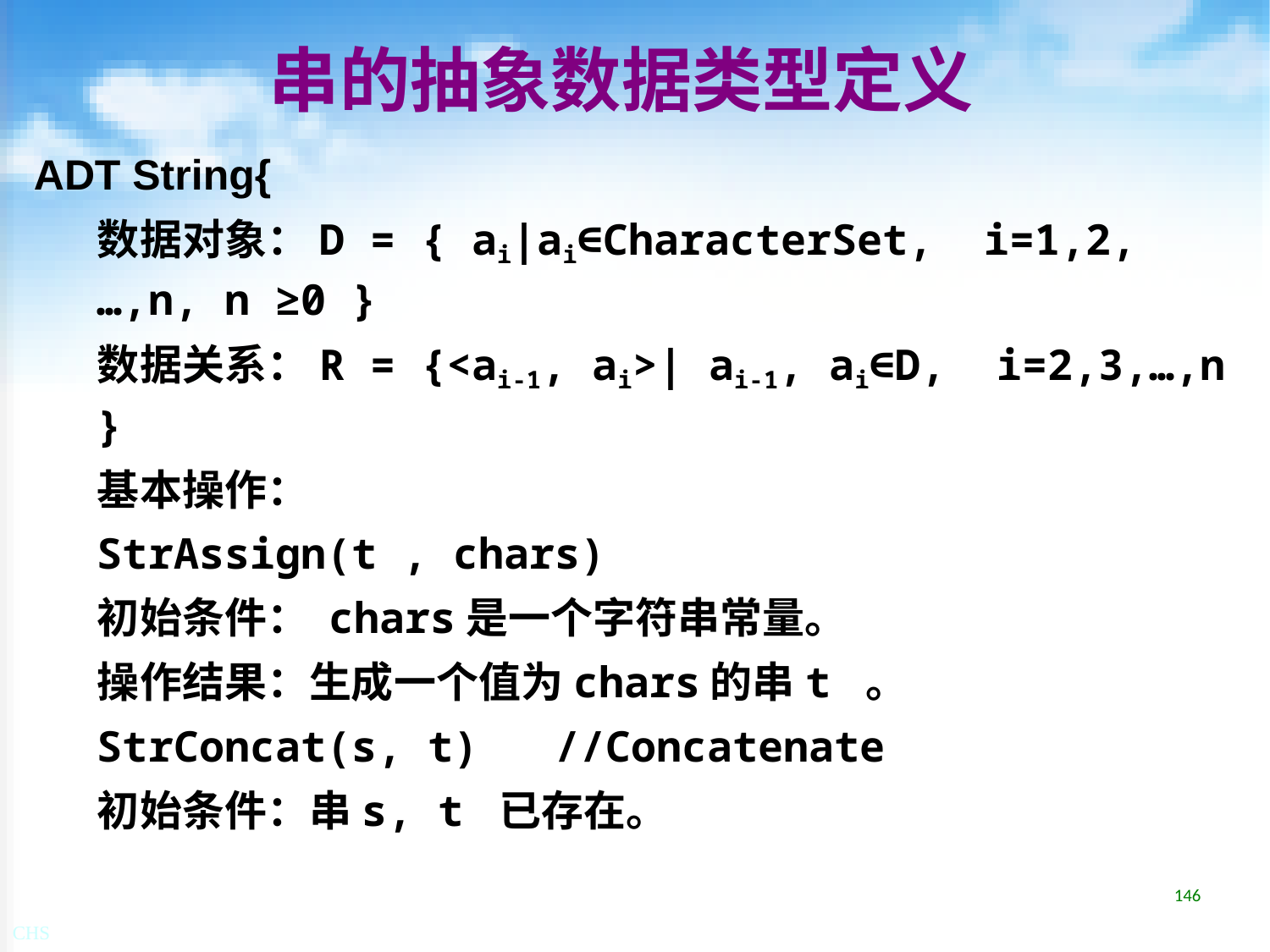

串的抽象数据类型定义
ADT String{
数据对象：D = { ai|ai∈CharacterSet,  i=1,2,…,n, n ≥0 }
数据关系：R = {<ai-1, ai>| ai-1, ai∈D,  i=2,3,…,n }
基本操作：
StrAssign(t , chars)
初始条件： chars是一个字符串常量。
操作结果：生成一个值为chars的串t 。
StrConcat(s, t)   //Concatenate
初始条件：串s, t 已存在。
146